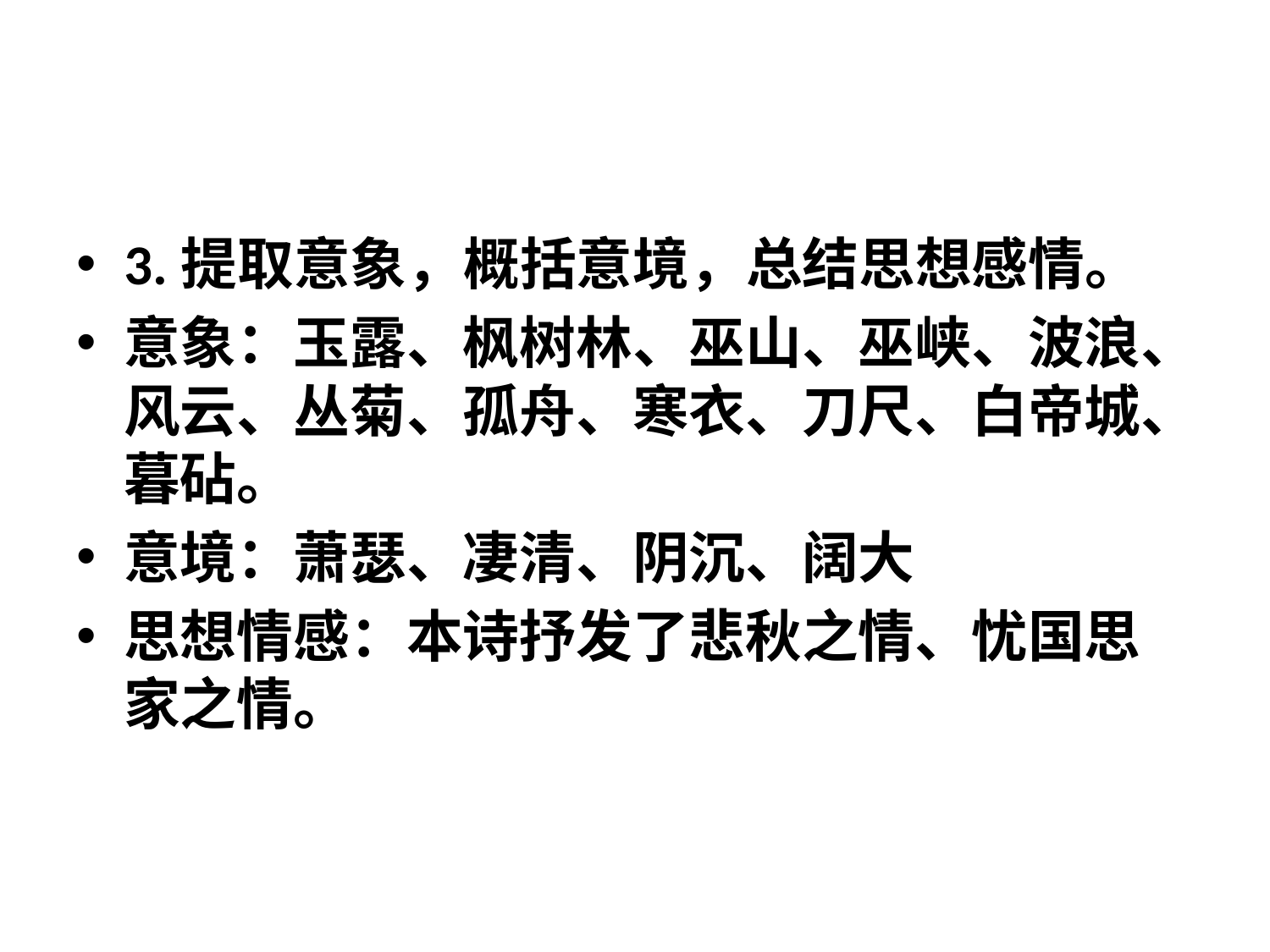

#
3.提取意象，概括意境，总结思想感情。
意象：玉露、枫树林、巫山、巫峡、波浪、风云、丛菊、孤舟、寒衣、刀尺、白帝城、暮砧。
意境：萧瑟、凄清、阴沉、阔大
思想情感：本诗抒发了悲秋之情、忧国思家之情。